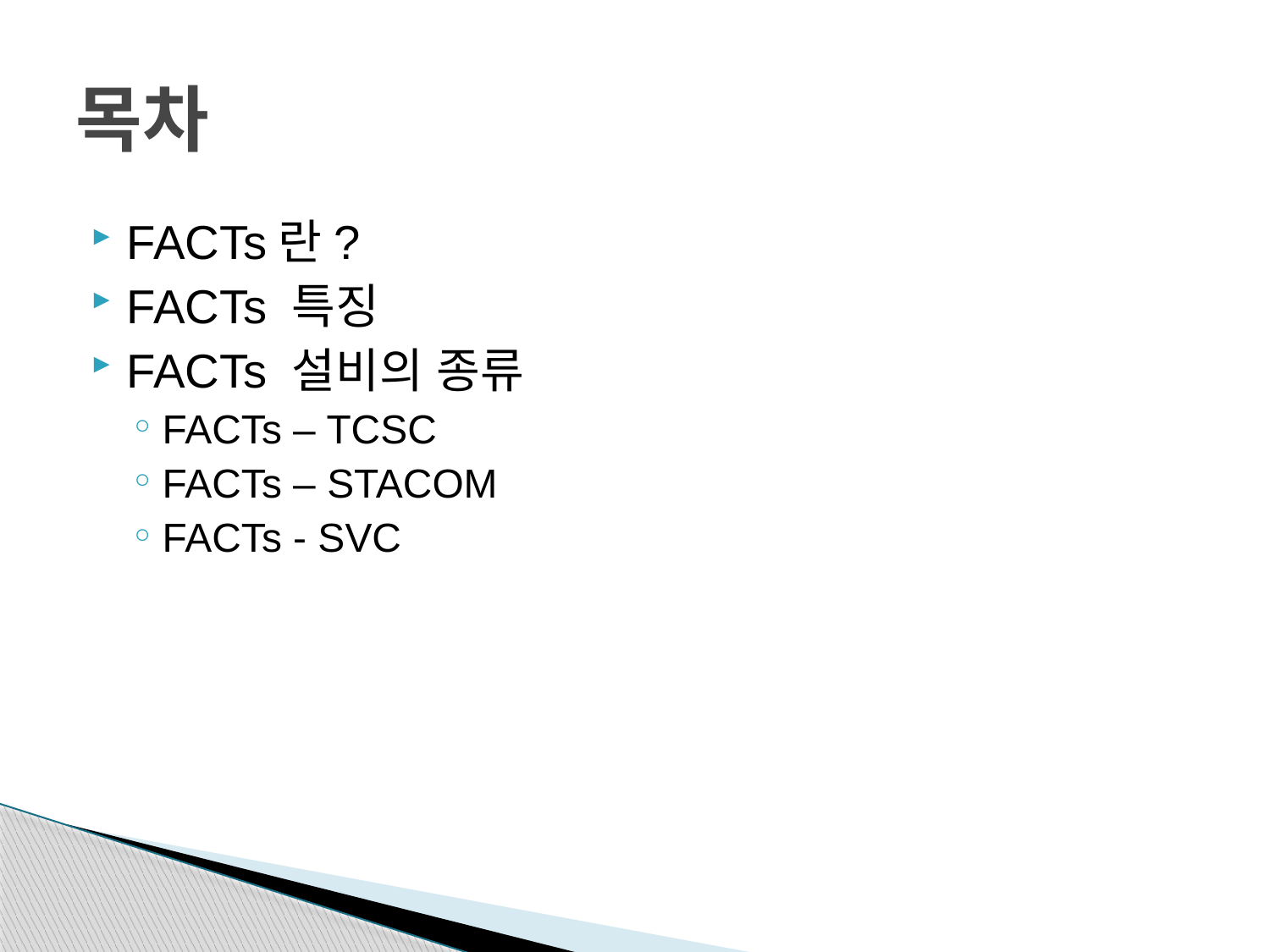

# 목차
FACTs란?
FACTs 특징
FACTs 설비의 종류
FACTs – TCSC
FACTs – STACOM
FACTs - SVC